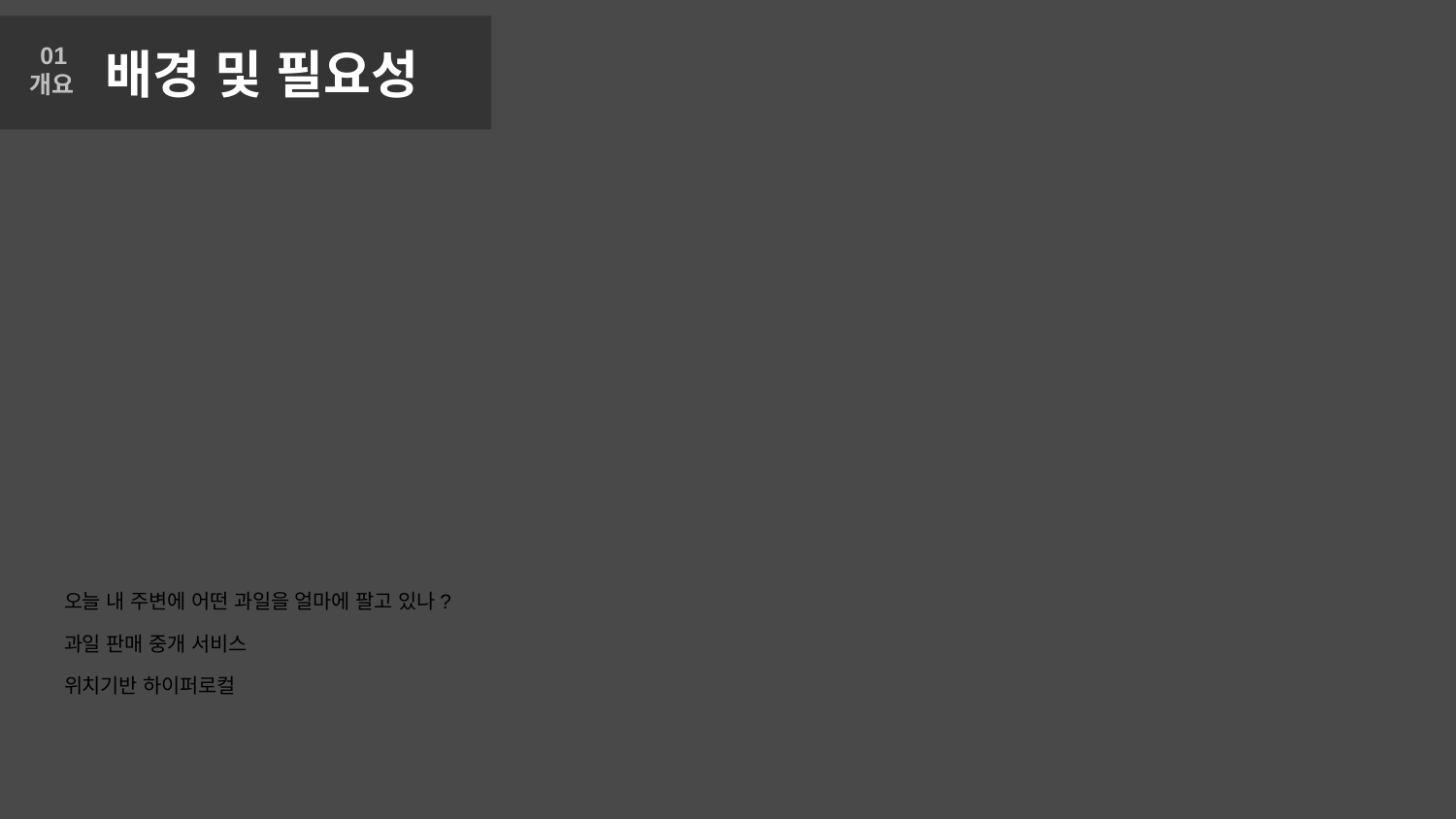

# 배경 및 필요성
01
개요
오늘 내 주변에 어떤 과일을 얼마에 팔고 있나?
과일 판매 중개 서비스
위치기반 하이퍼로컬